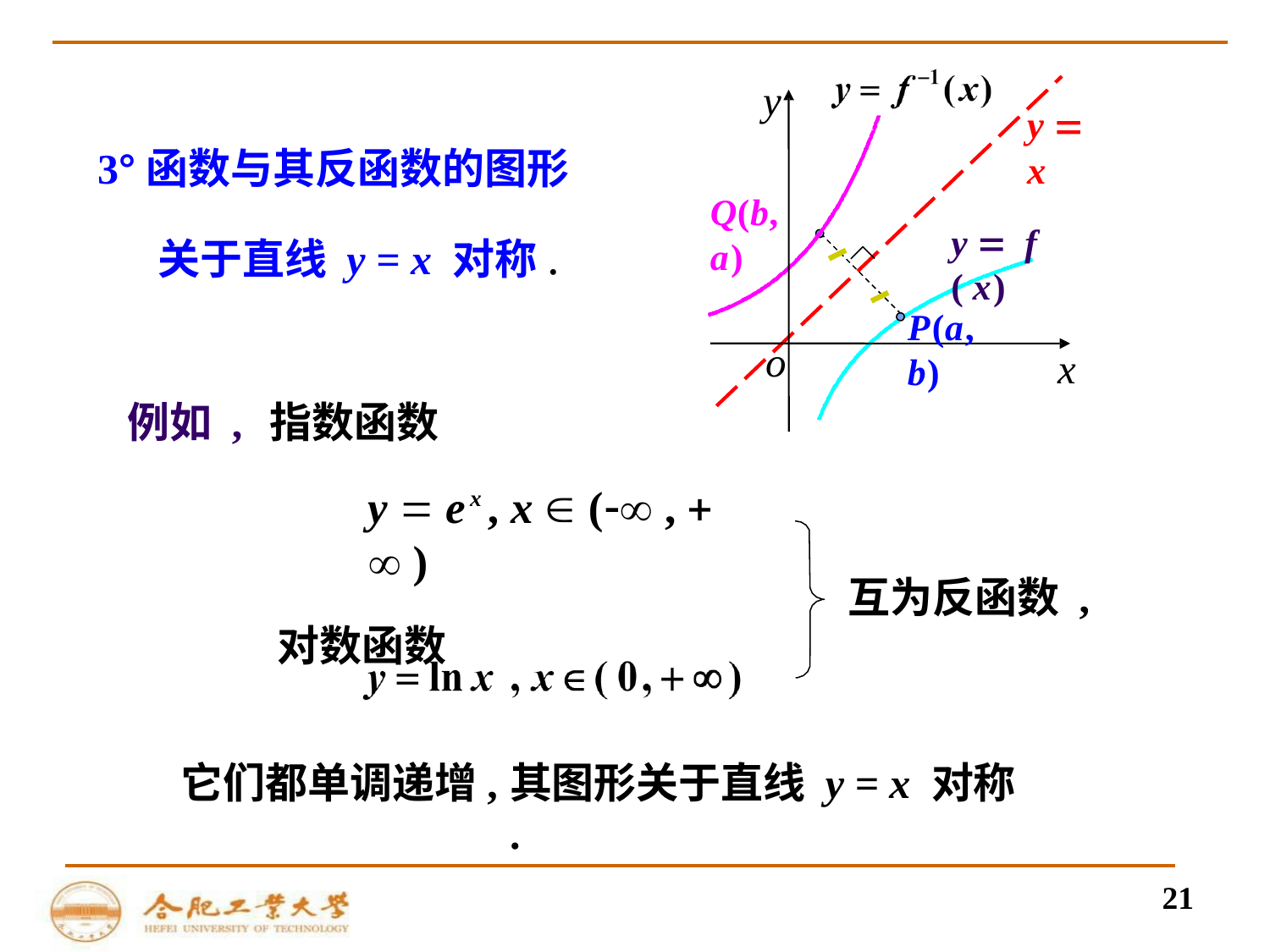

y

y = x
3°函数与其反函数的图形 关于直线 y = x 对称.

Q(b, a)
y =  f ( x)

P(a, b)

o

x
例如 ,	指数函数
y = ex , x ∈ (−∞ , + ∞ )
对数函数

互为反函数 ,

它们都单调递增,
其图形关于直线 y = x 对称 .
21